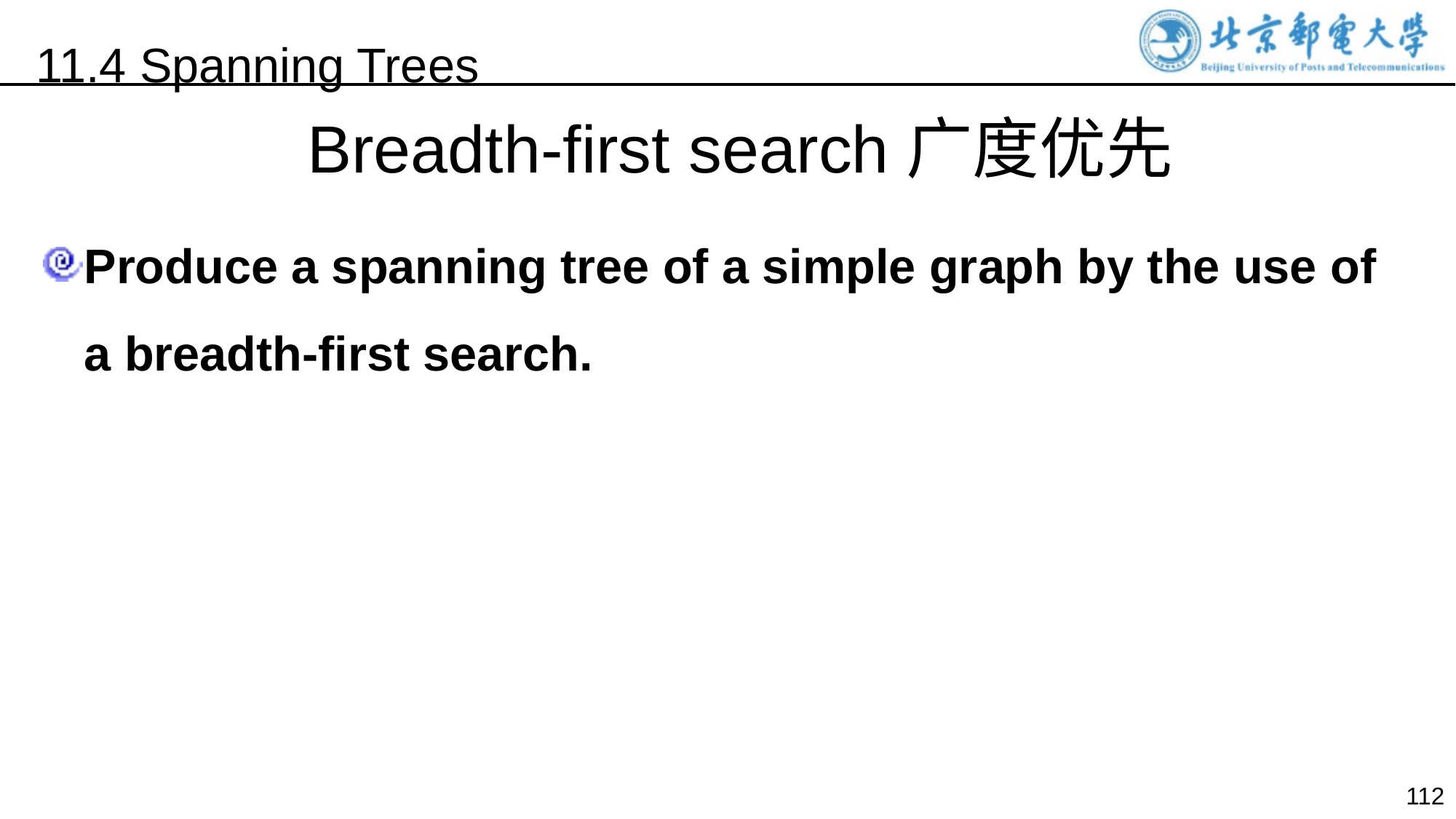

11.4 Spanning Trees
Breadth-first search广度优先
Produce a spanning tree of a simple graph by the use of  a breadth-first search.